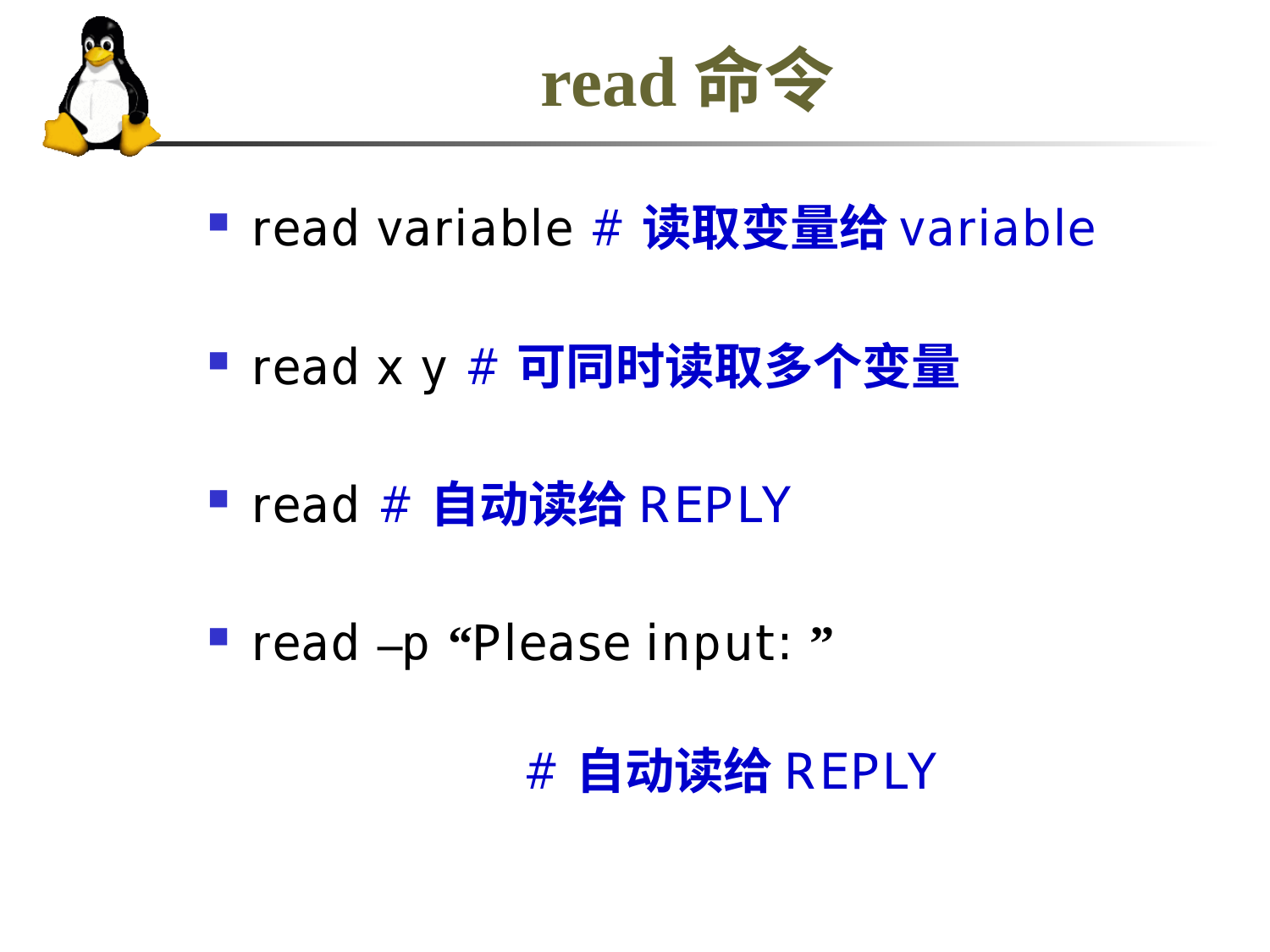

# read命令
read variable #读取变量给variable

read x y #可同时读取多个变量

read #自动读给REPLY

read –p “Please input: ”
                       #自动读给REPLY